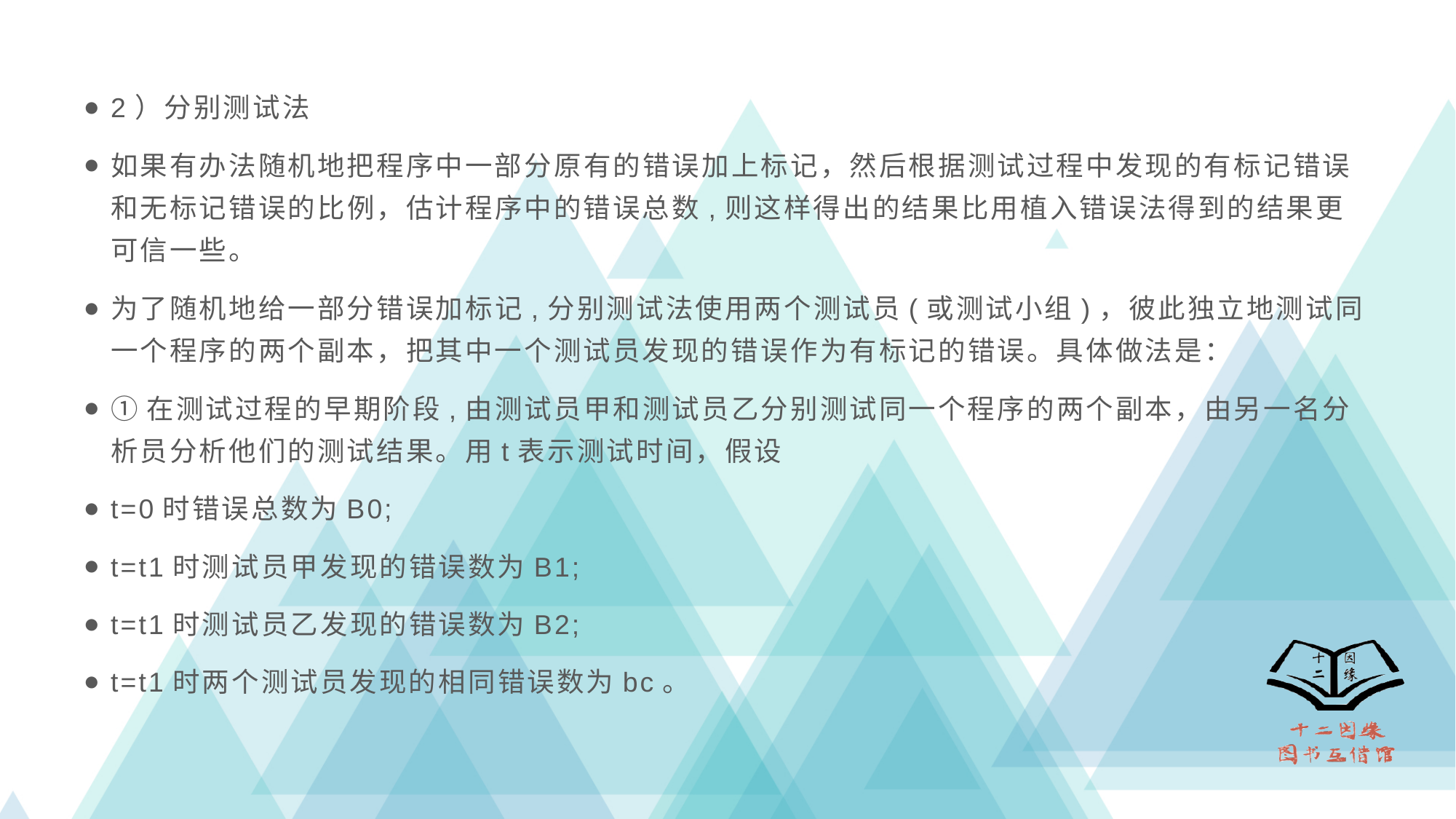

2）分别测试法
如果有办法随机地把程序中一部分原有的错误加上标记，然后根据测试过程中发现的有标记错误和无标记错误的比例，估计程序中的错误总数,则这样得出的结果比用植入错误法得到的结果更可信一些。
为了随机地给一部分错误加标记,分别测试法使用两个测试员(或测试小组)，彼此独立地测试同一个程序的两个副本，把其中一个测试员发现的错误作为有标记的错误。具体做法是：
①在测试过程的早期阶段,由测试员甲和测试员乙分别测试同一个程序的两个副本，由另一名分析员分析他们的测试结果。用t表示测试时间，假设
t=0时错误总数为B0;
t=t1时测试员甲发现的错误数为B1;
t=t1时测试员乙发现的错误数为B2;
t=t1时两个测试员发现的相同错误数为bc。